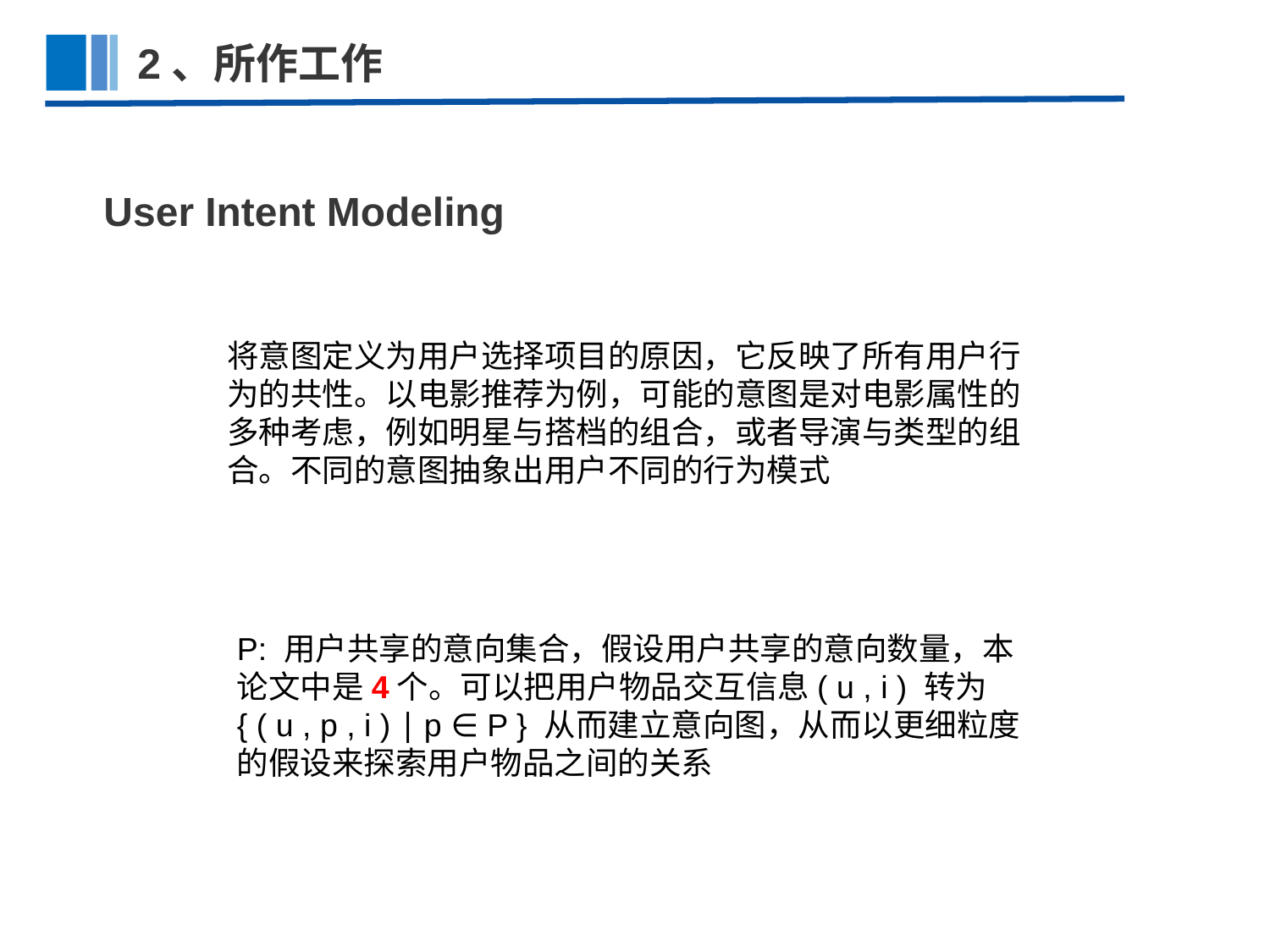

2、所作工作

User Intent Modeling
将意图定义为用户选择项目的原因，它反映了所有用户行为的共性。以电影推荐为例，可能的意图是对电影属性的多种考虑，例如明星与搭档的组合，或者导演与类型的组合。不同的意图抽象出用户不同的行为模式
P: 用户共享的意向集合，假设用户共享的意向数量，本论文中是4个。可以把用户物品交互信息( u , i ) 转为
{ ( u , p , i ) ∣ p ∈ P } 从而建立意向图，从而以更细粒度的假设来探索用户物品之间的关系